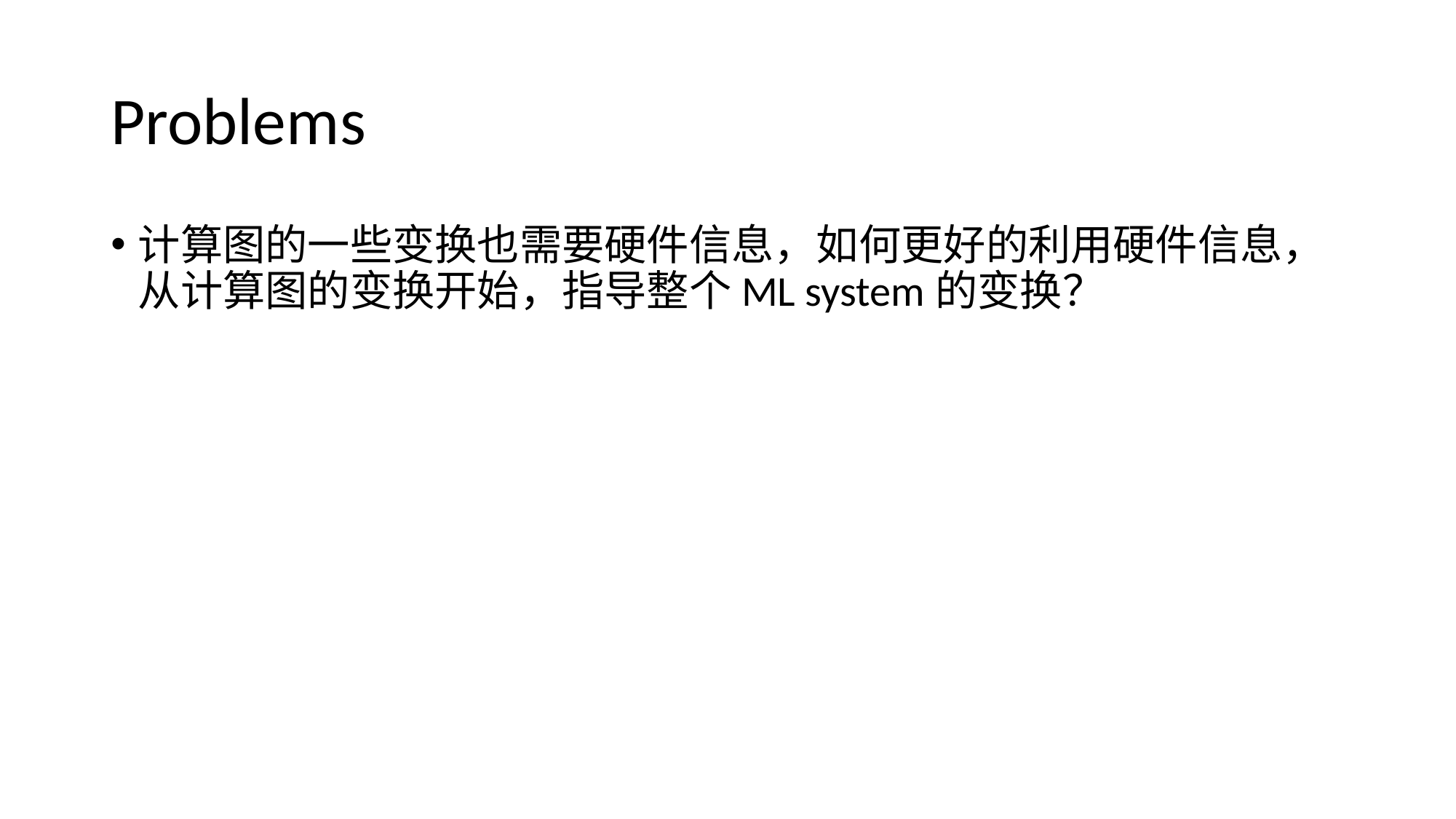

# Problems
计算图的一些变换也需要硬件信息，如何更好的利用硬件信息，从计算图的变换开始，指导整个ML system的变换？